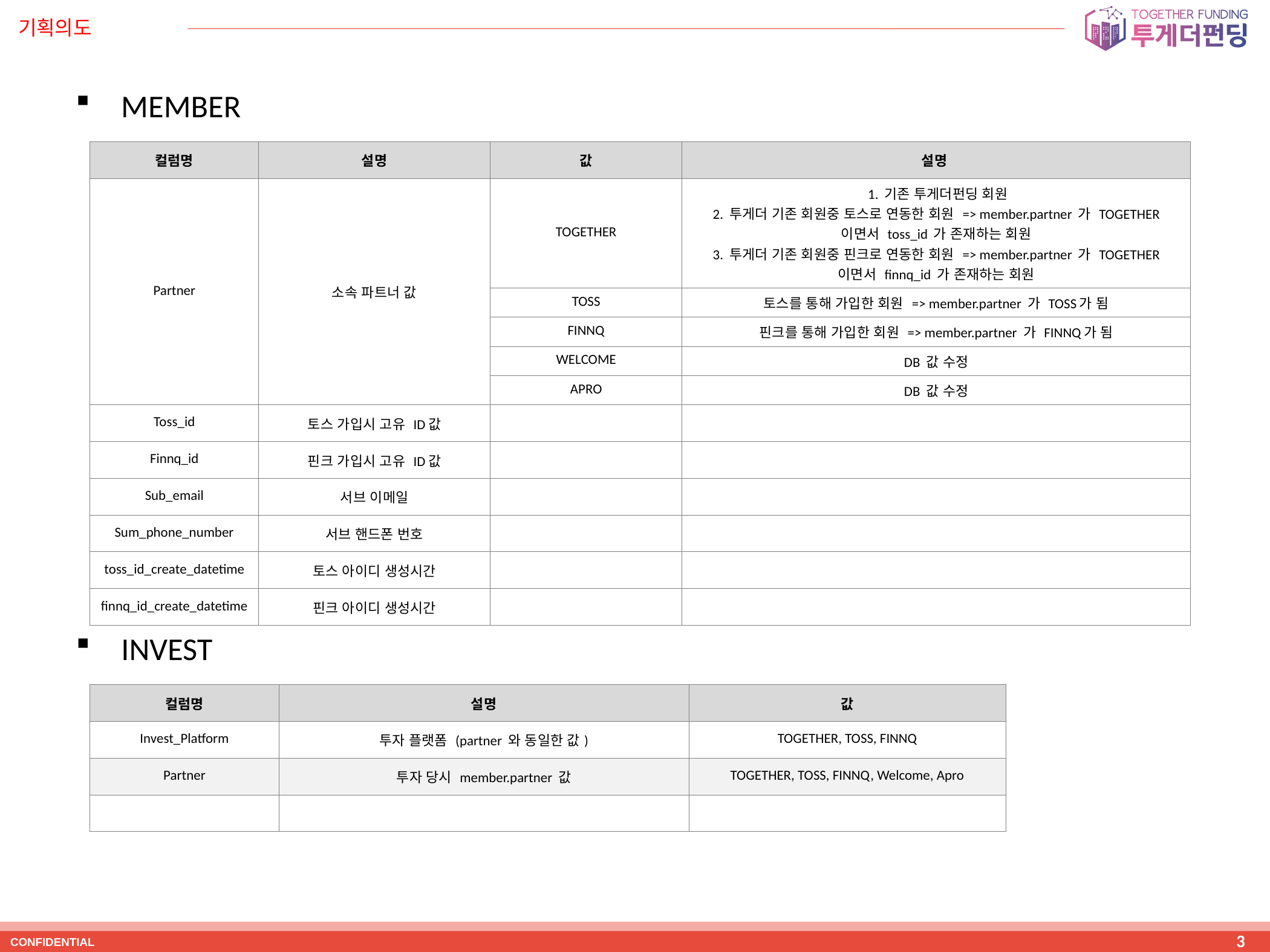

# 기획의도
MEMBER
| 컬럼명 | 설명 | 값 | 설명 |
| --- | --- | --- | --- |
| Partner | 소속 파트너 값 | TOGETHER | 1. 기존 투게더펀딩 회원 2. 투게더 기존 회원중 토스로 연동한 회원 => member.partner 가 TOGETHER 이면서 toss\_id 가 존재하는 회원 3. 투게더 기존 회원중 핀크로 연동한 회원 => member.partner 가 TOGETHER 이면서 finnq\_id 가 존재하는 회원 |
|  |  | TOSS | 토스를 통해 가입한 회원 => member.partner 가 TOSS가 됨 |
|  |  | FINNQ | 핀크를 통해 가입한 회원 => member.partner 가 FINNQ가 됨 |
|  |  | WELCOME | DB 값 수정 |
|  |  | APRO | DB 값 수정 |
| Toss\_id | 토스 가입시 고유 ID값 |  |  |
| Finnq\_id | 핀크 가입시 고유 ID값 |  |  |
| Sub\_email | 서브 이메일 |  |  |
| Sum\_phone\_number | 서브 핸드폰 번호 |  |  |
| toss\_id\_create\_datetime | 토스 아이디 생성시간 |  |  |
| finnq\_id\_create\_datetime | 핀크 아이디 생성시간 |  |  |
INVEST
| 컬럼명 | 설명 | 값 |
| --- | --- | --- |
| Invest\_Platform | 투자 플랫폼 (partner 와 동일한 값) | TOGETHER, TOSS, FINNQ |
| Partner | 투자 당시 member.partner 값 | TOGETHER, TOSS, FINNQ, Welcome, Apro |
|  |  |  |
3